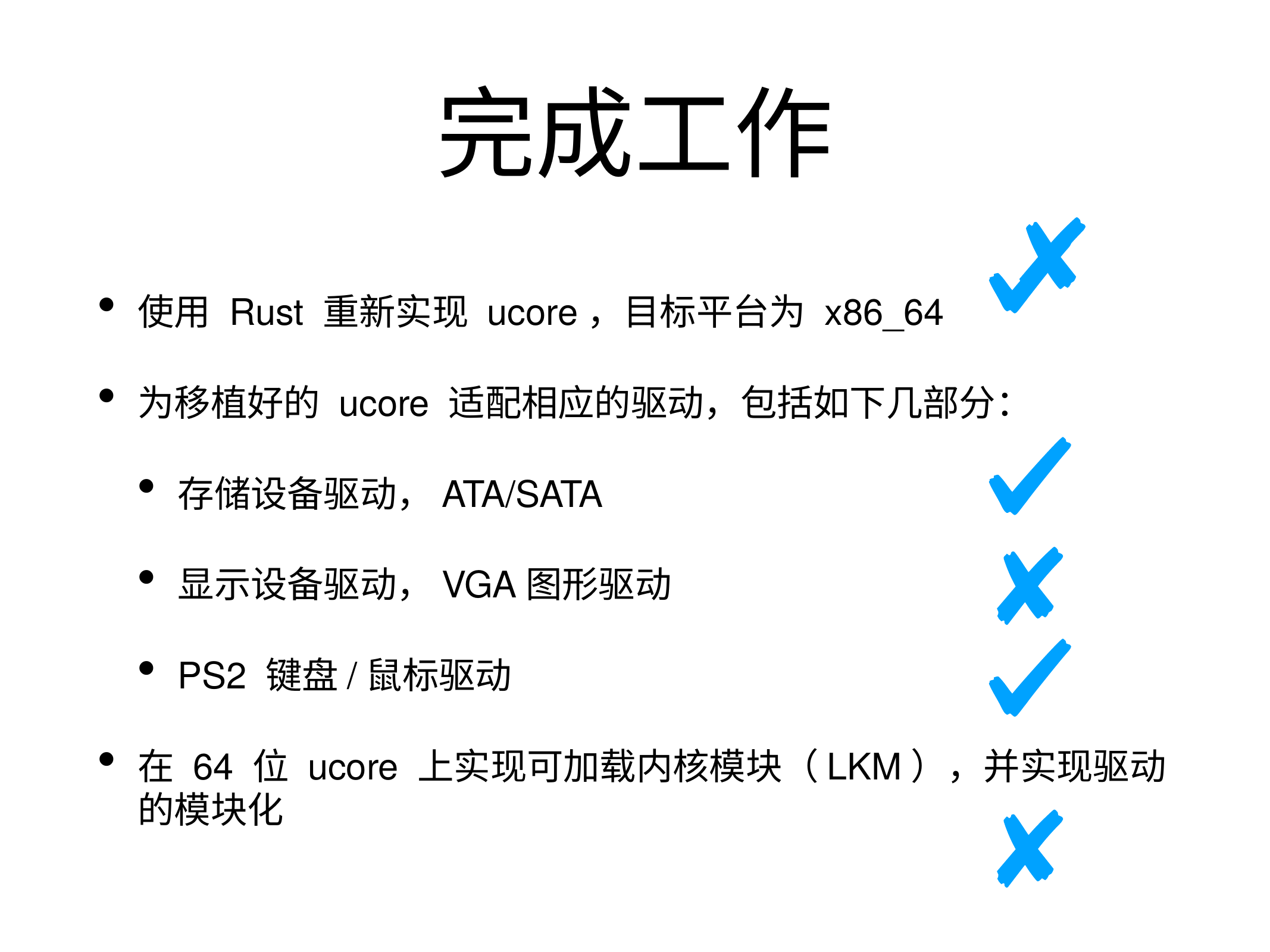

# 完成工作

使用 Rust 重新实现 ucore，目标平台为 x86_64
为移植好的 ucore 适配相应的驱动，包括如下几部分：
存储设备驱动，ATA/SATA
显示设备驱动，VGA图形驱动
PS2 键盘/鼠标驱动
在 64 位 ucore 上实现可加载内核模块（LKM），并实现驱动的模块化

3